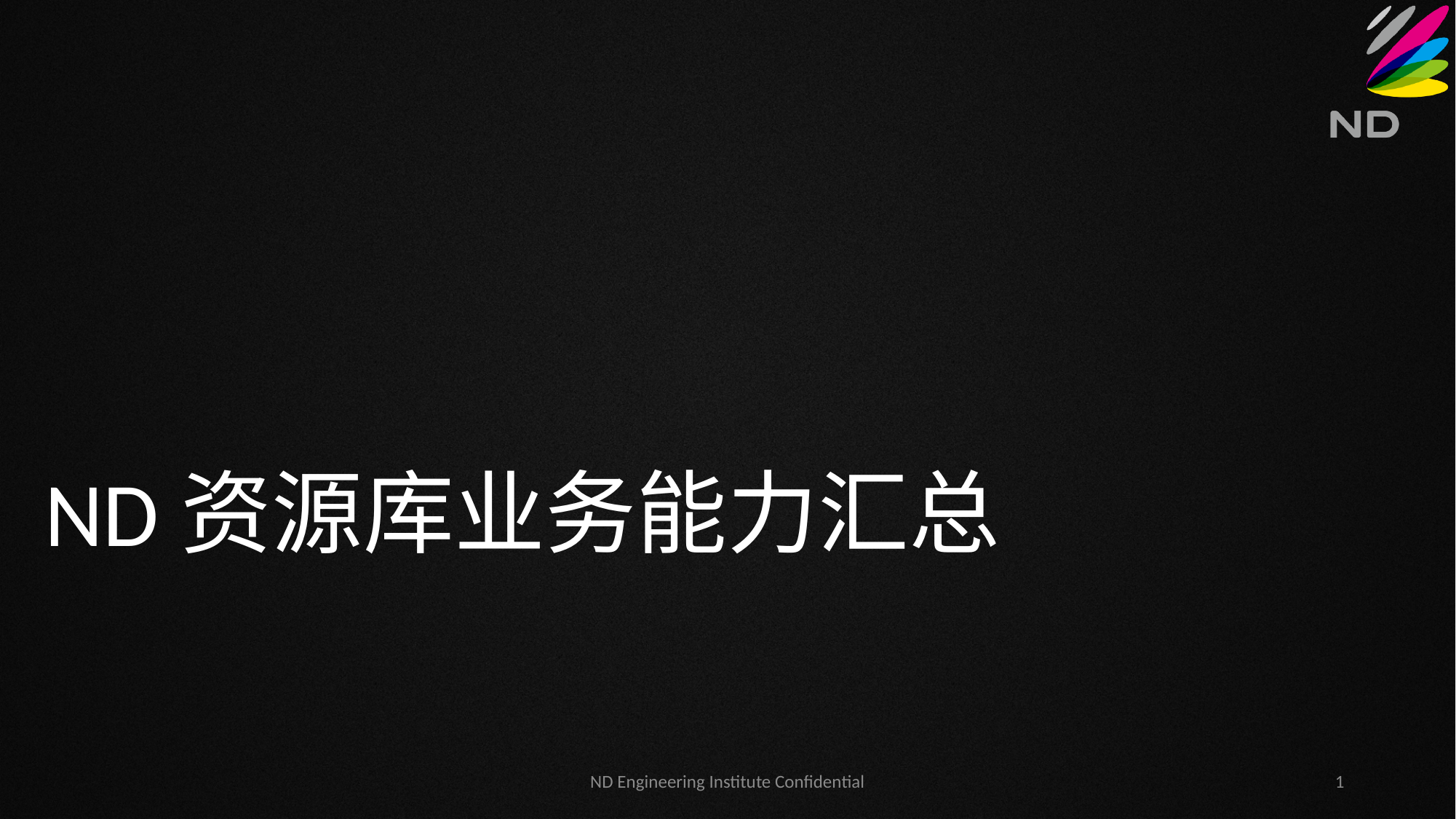

# ND资源库业务能力汇总
ND Engineering Institute Confidential
1